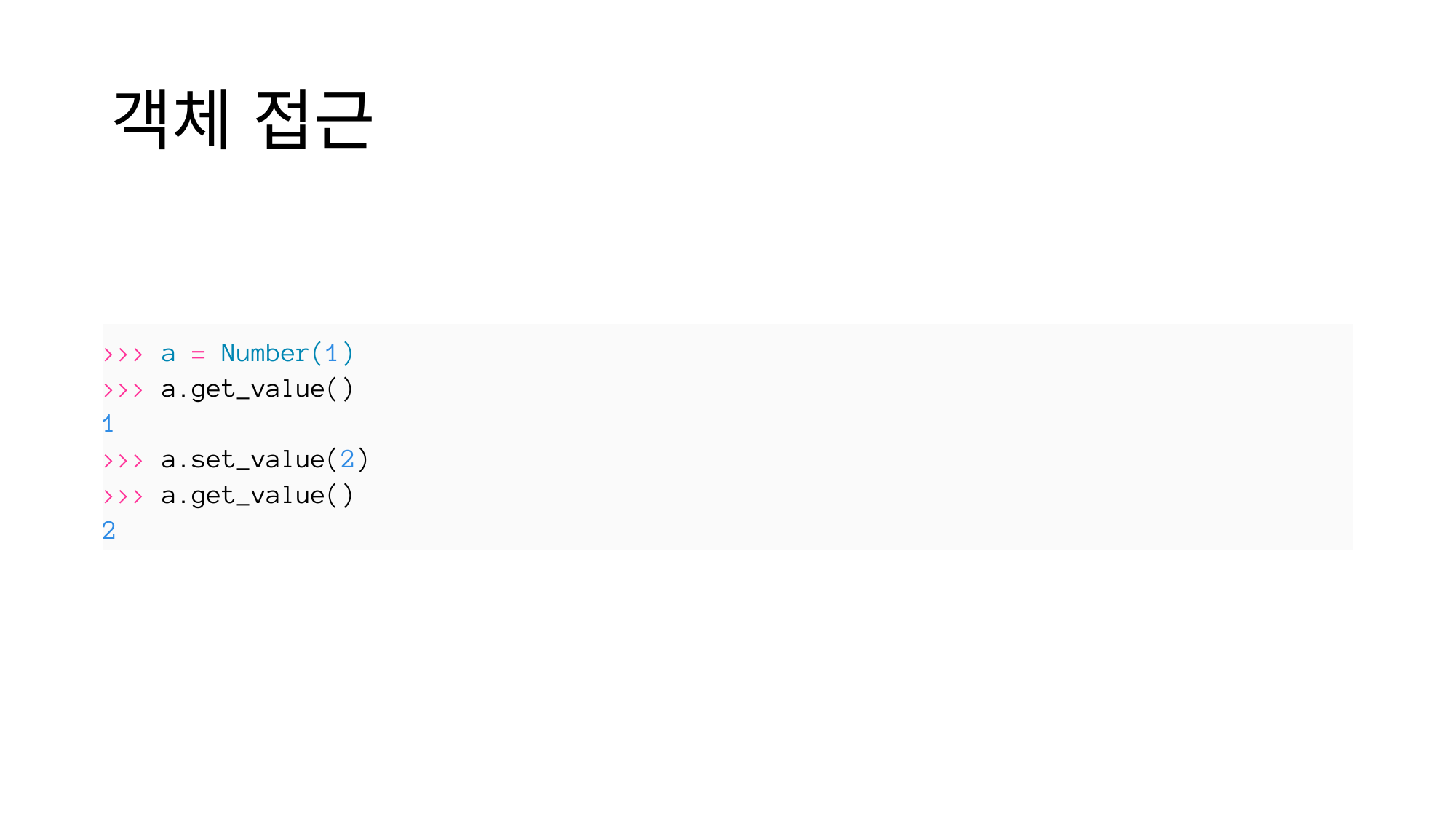

# 객체 접근
| >>> a = Number(1) >>> a.get\_value() 1 >>> a.set\_value(2) >>> a.get\_value() 2 |
| --- |